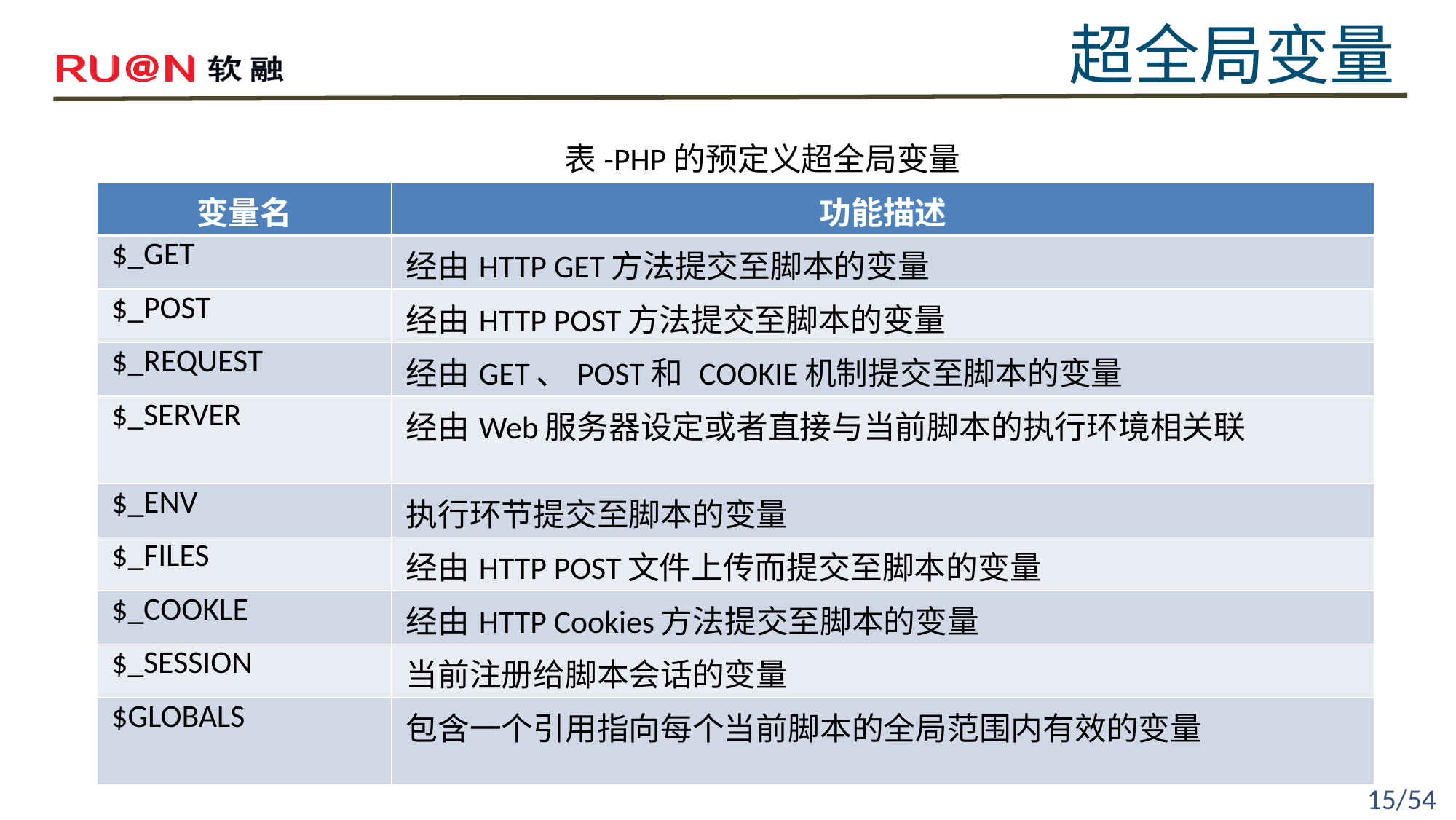

超全局变量
表-PHP的预定义超全局变量
| 变量名 | 功能描述 |
| --- | --- |
| $\_GET | 经由HTTP GET方法提交至脚本的变量 |
| $\_POST | 经由HTTP POST方法提交至脚本的变量 |
| $\_REQUEST | 经由GET、POST和 COOKIE机制提交至脚本的变量 |
| $\_SERVER | 经由Web服务器设定或者直接与当前脚本的执行环境相关联 |
| $\_ENV | 执行环节提交至脚本的变量 |
| $\_FILES | 经由HTTP POST文件上传而提交至脚本的变量 |
| $\_COOKLE | 经由HTTP Cookies方法提交至脚本的变量 |
| $\_SESSION | 当前注册给脚本会话的变量 |
| $GLOBALS | 包含一个引用指向每个当前脚本的全局范围内有效的变量 |
15/54